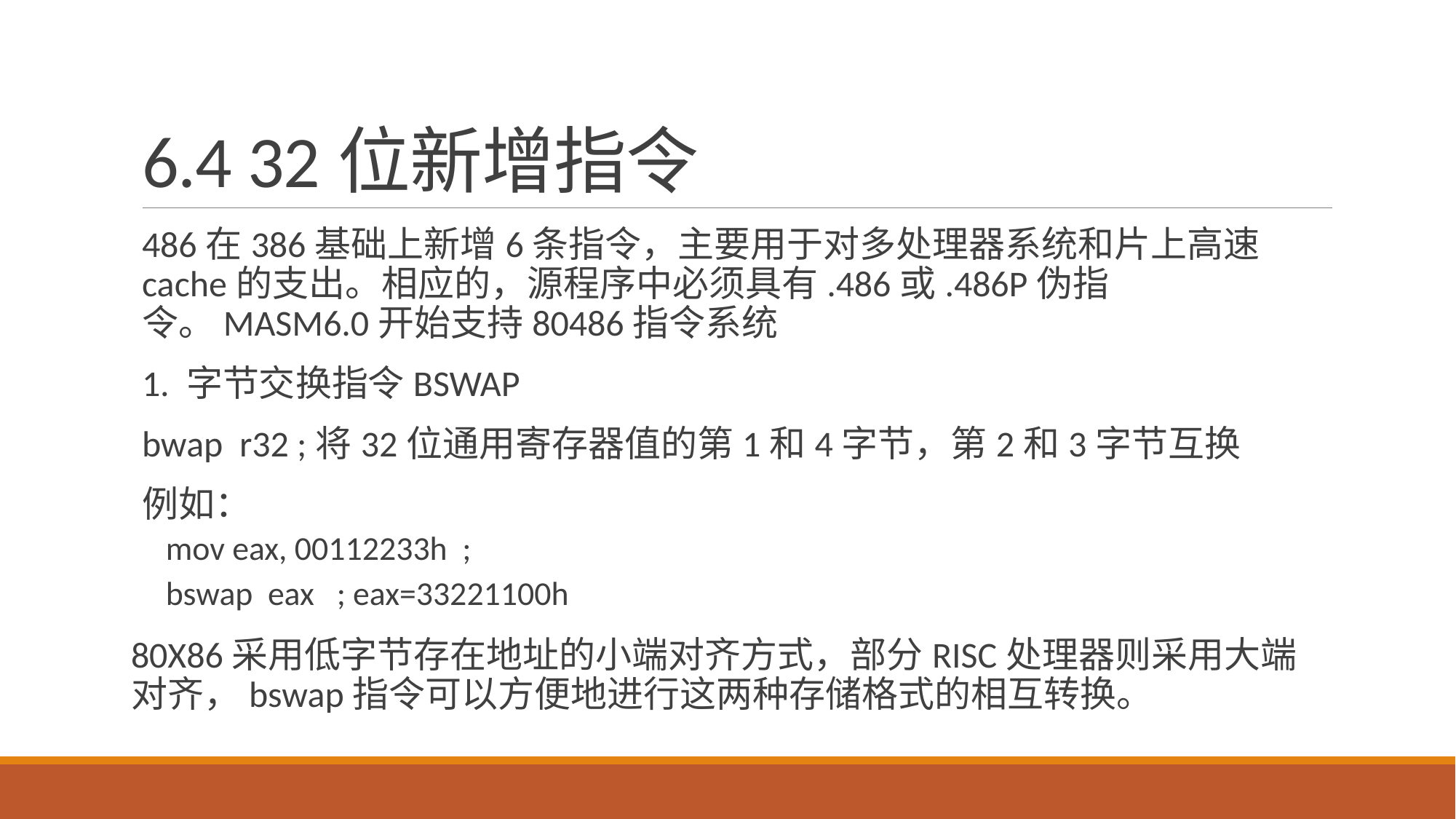

# 6.4 32位新增指令
486在386基础上新增6条指令，主要用于对多处理器系统和片上高速cache的支出。相应的，源程序中必须具有.486或.486P伪指令。MASM6.0开始支持80486指令系统
1. 字节交换指令BSWAP
bwap  r32 ;将32位通用寄存器值的第1和4字节，第2和3字节互换
例如：
mov eax, 00112233h  ;
bswap  eax   ; eax=33221100h
80X86采用低字节存在地址的小端对齐方式，部分RISC处理器则采用大端对齐，bswap指令可以方便地进行这两种存储格式的相互转换。